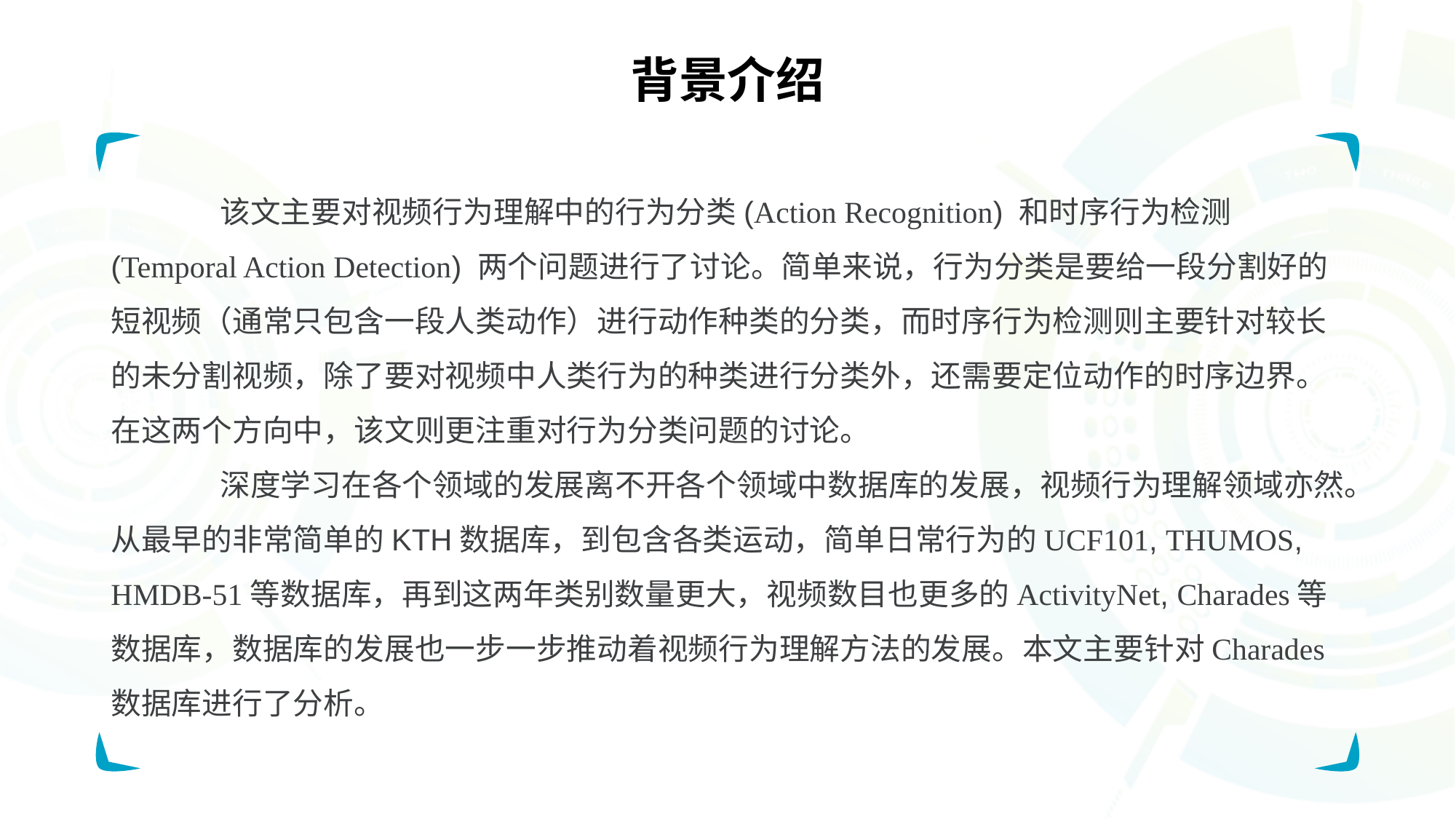

# 背景介绍

	该文主要对视频行为理解中的行为分类(Action Recognition) 和时序行为检测(Temporal Action Detection) 两个问题进行了讨论。简单来说，行为分类是要给一段分割好的短视频（通常只包含一段人类动作）进行动作种类的分类，而时序行为检测则主要针对较长的未分割视频，除了要对视频中人类行为的种类进行分类外，还需要定位动作的时序边界。在这两个方向中，该文则更注重对行为分类问题的讨论。
	深度学习在各个领域的发展离不开各个领域中数据库的发展，视频行为理解领域亦然。从最早的非常简单的KTH数据库，到包含各类运动，简单日常行为的UCF101, THUMOS, HMDB-51等数据库，再到这两年类别数量更大，视频数目也更多的ActivityNet, Charades等数据库，数据库的发展也一步一步推动着视频行为理解方法的发展。本文主要针对Charades数据库进行了分析。